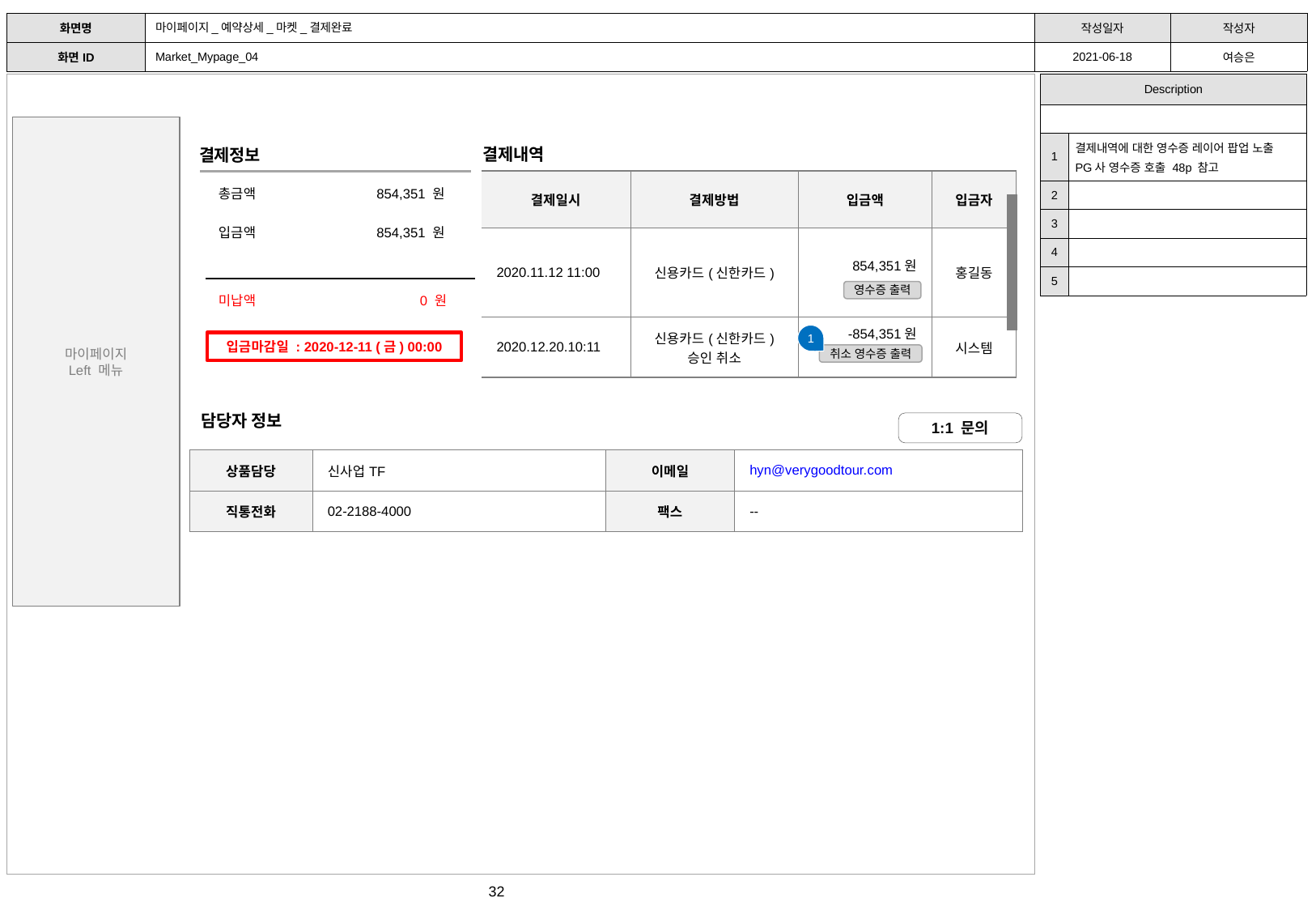

마이페이지_예약상세_마켓_결제완료
Market_Mypage_04
| Description |  |
| --- | --- |
|  |  |
| 1 | 결제내역에 대한 영수증 레이어 팝업 노출 PG사 영수증 호출 48p 참고 |
| 2 |  |
| 3 |  |
| 4 |  |
| 5 |  |
마이페이지
Left 메뉴
결제내역
결제정보
| 결제일시 | 결제방법 | 입금액 | 입금자 |
| --- | --- | --- | --- |
| 2020.11.12 11:00 | 신용카드(신한카드) | 854,351원 | 홍길동 |
| 2020.12.20.10:11 | 신용카드(신한카드) 승인 취소 | -854,351원 | 시스템 |
총금액
854,351 원
입금액
854,351 원
영수증 출력
미납액
0 원
1
입금마감일 : 2020-12-11 (금) 00:00
취소 영수증 출력
담당자 정보
1:1 문의
| 상품담당 | 신사업TF | 이메일 | hyn@verygoodtour.com |
| --- | --- | --- | --- |
| 직통전화 | 02-2188-4000 | 팩스 | -- |